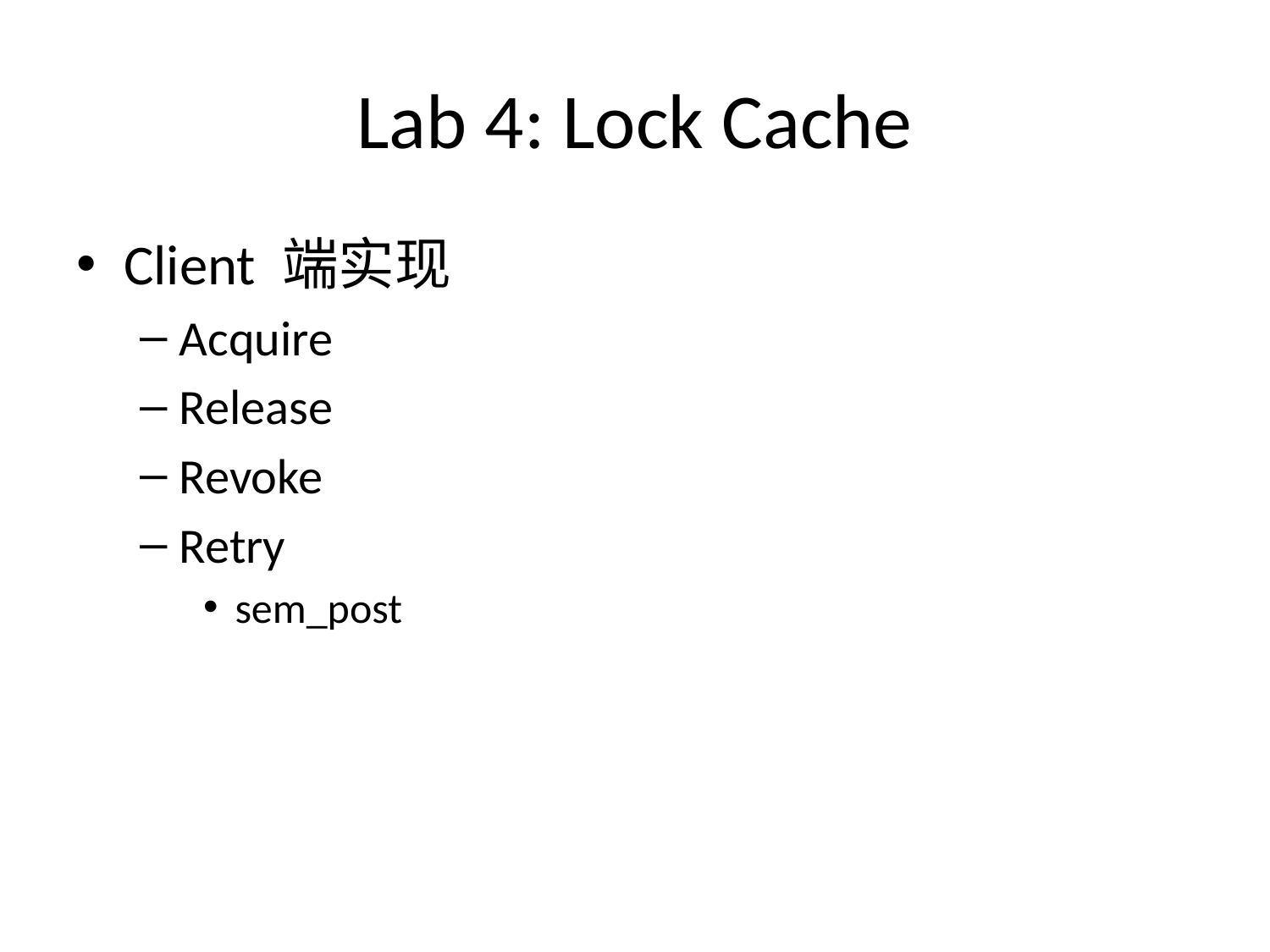

# Lab 4: Lock Cache
Client 端实现
Acquire
Release
Revoke
Retry
sem_post